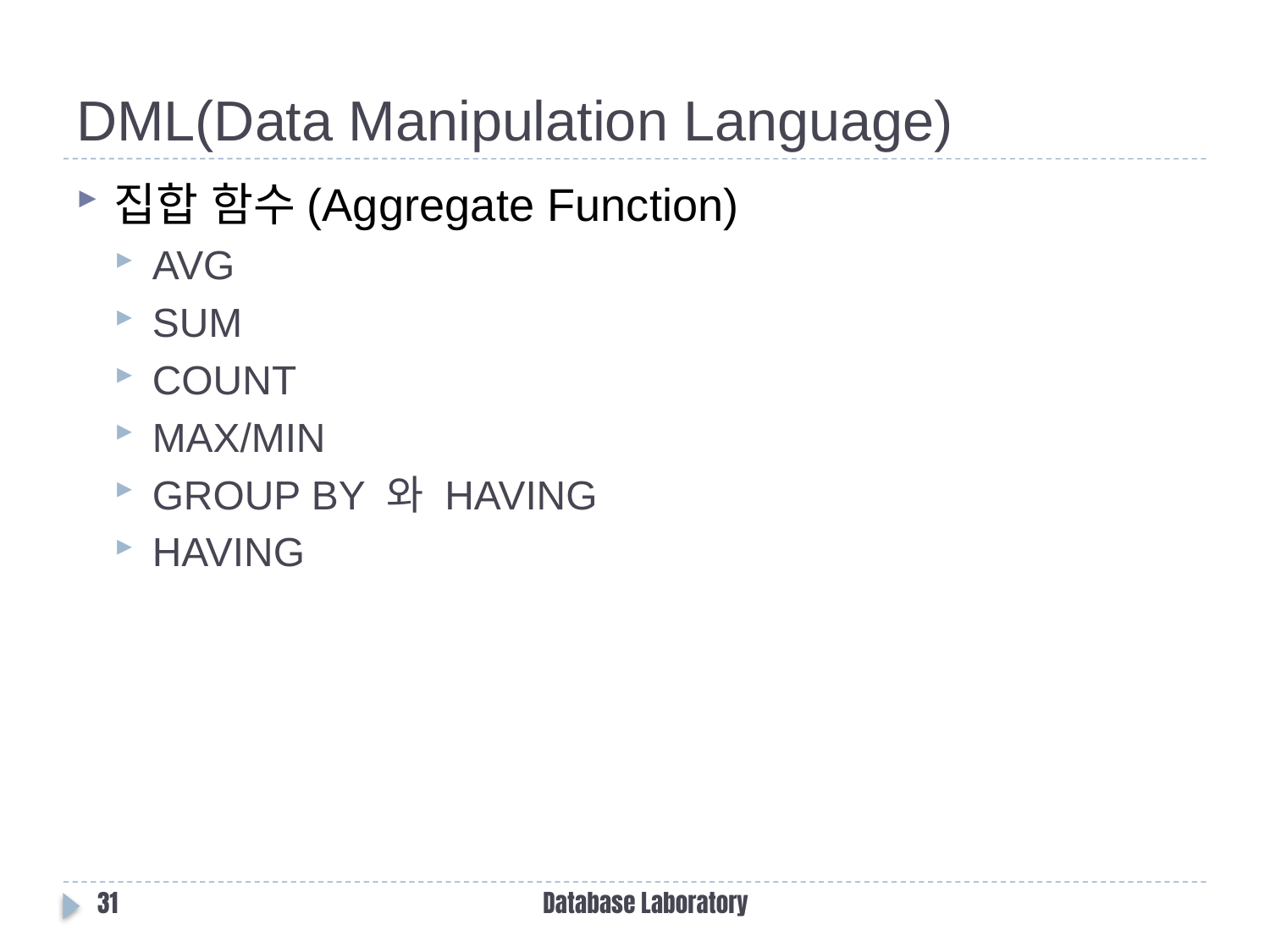

# DML(Data Manipulation Language)
집합 함수(Aggregate Function)
AVG
SUM
COUNT
MAX/MIN
GROUP BY 와 HAVING
HAVING
31
Database Laboratory